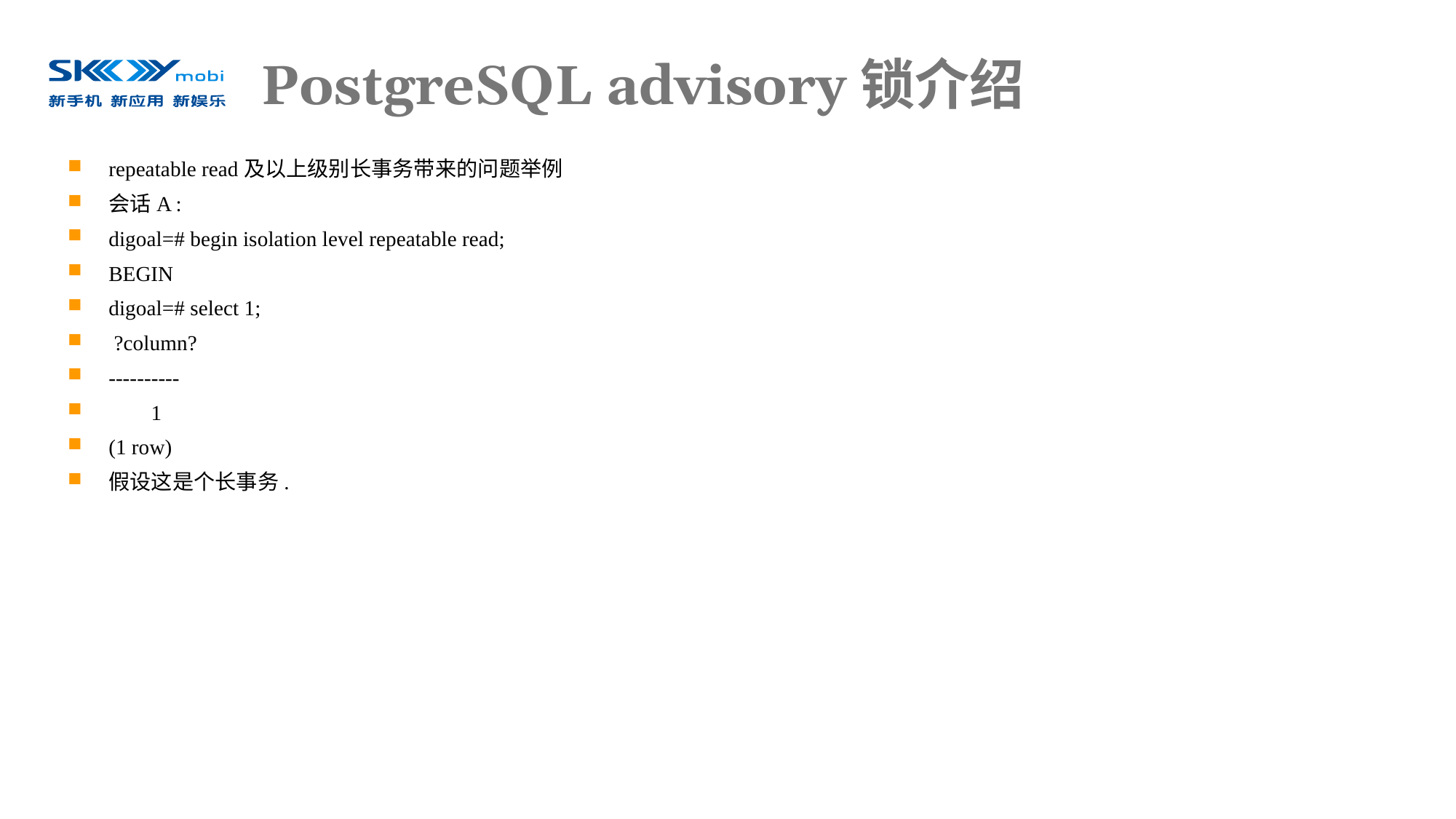

# PostgreSQL advisory锁介绍
repeatable read及以上级别长事务带来的问题举例
会话A :
digoal=# begin isolation level repeatable read;
BEGIN
digoal=# select 1;
 ?column?
----------
        1
(1 row)
假设这是个长事务.